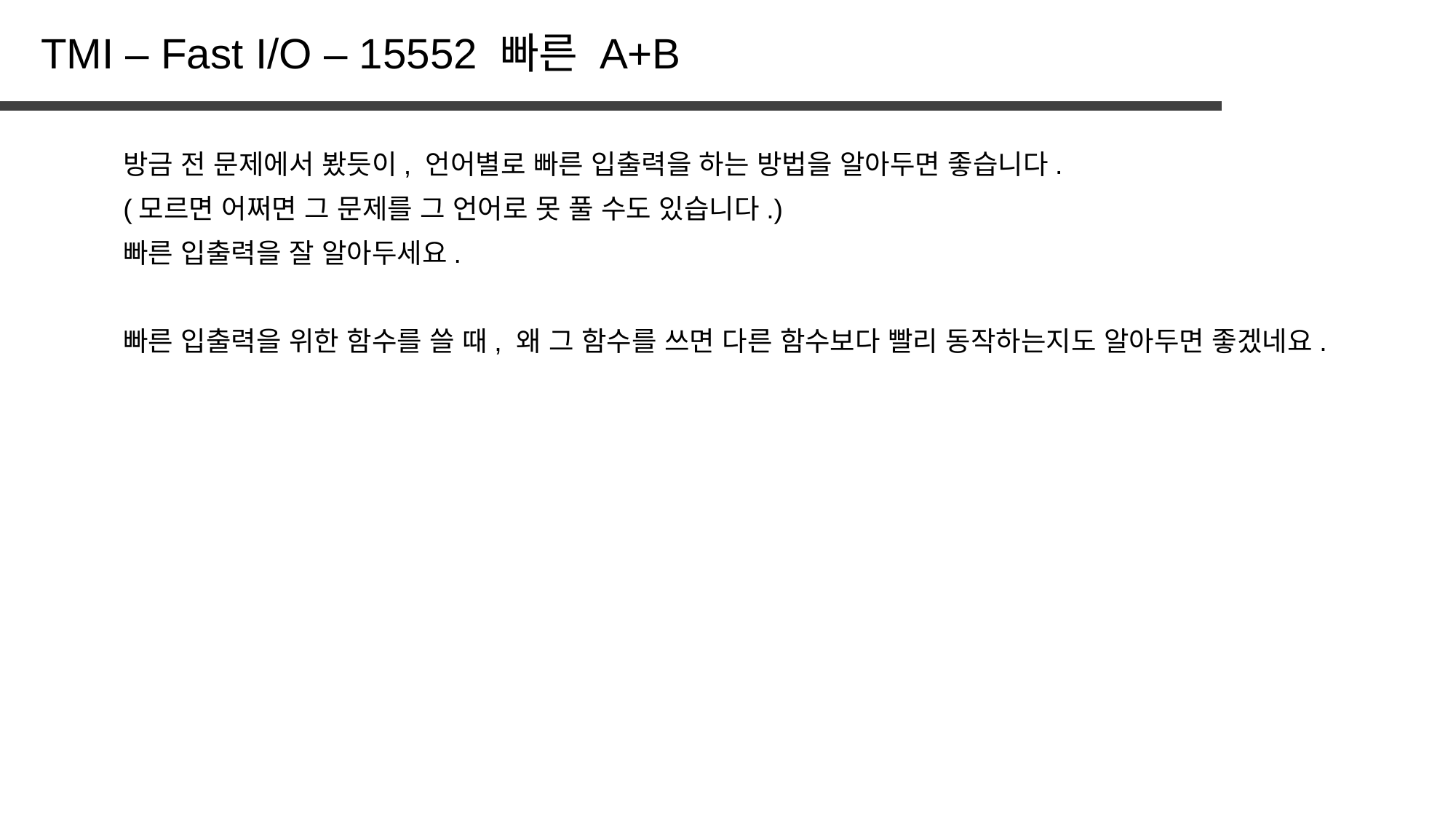

TMI – Fast I/O – 15552 빠른 A+B
방금 전 문제에서 봤듯이, 언어별로 빠른 입출력을 하는 방법을 알아두면 좋습니다.
(모르면 어쩌면 그 문제를 그 언어로 못 풀 수도 있습니다.)
빠른 입출력을 잘 알아두세요.
빠른 입출력을 위한 함수를 쓸 때, 왜 그 함수를 쓰면 다른 함수보다 빨리 동작하는지도 알아두면 좋겠네요.